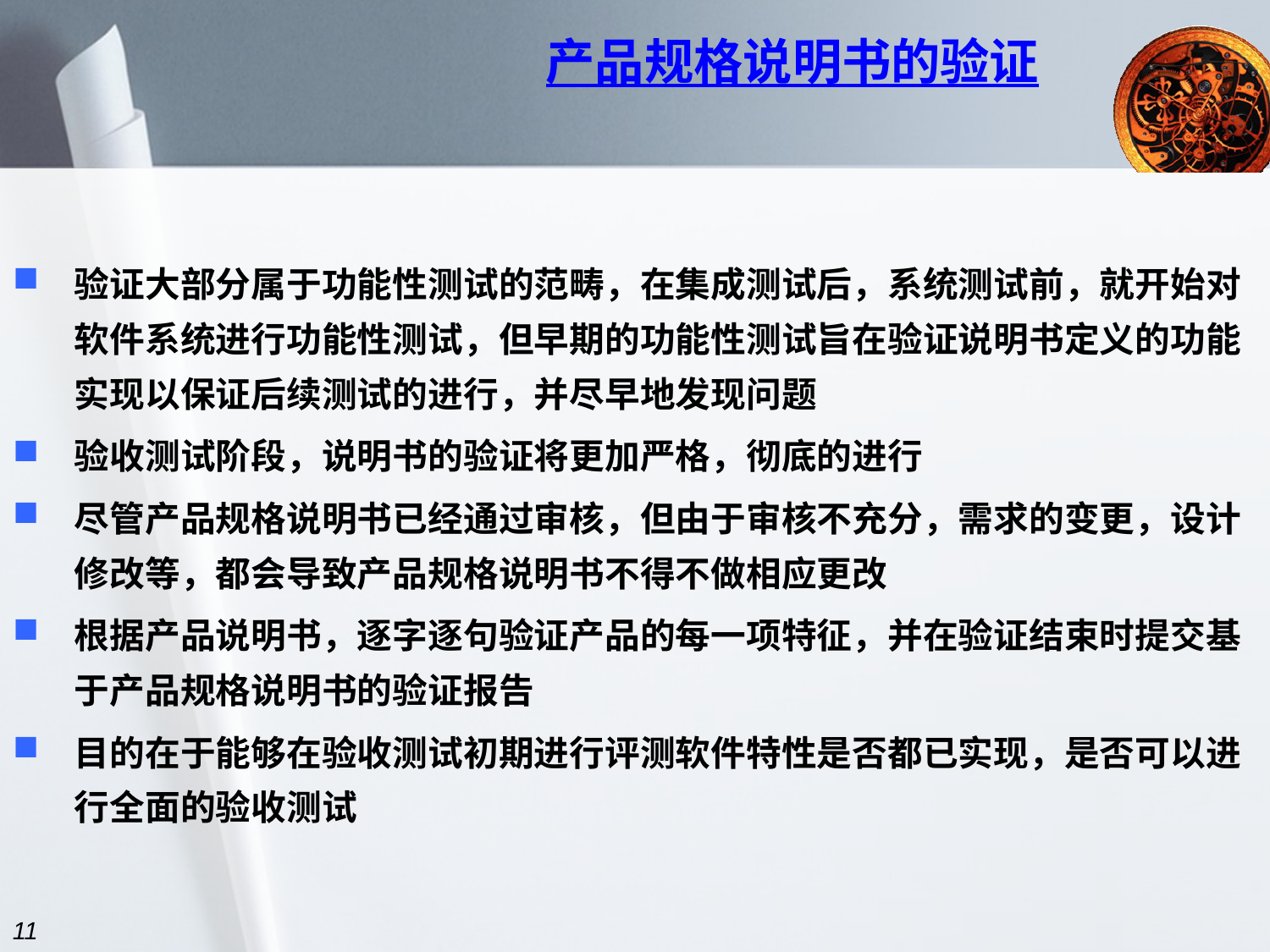

# 产品规格说明书的验证
验证大部分属于功能性测试的范畴，在集成测试后，系统测试前，就开始对软件系统进行功能性测试，但早期的功能性测试旨在验证说明书定义的功能实现以保证后续测试的进行，并尽早地发现问题
验收测试阶段，说明书的验证将更加严格，彻底的进行
尽管产品规格说明书已经通过审核，但由于审核不充分，需求的变更，设计修改等，都会导致产品规格说明书不得不做相应更改
根据产品说明书，逐字逐句验证产品的每一项特征，并在验证结束时提交基于产品规格说明书的验证报告
目的在于能够在验收测试初期进行评测软件特性是否都已实现，是否可以进行全面的验收测试

11